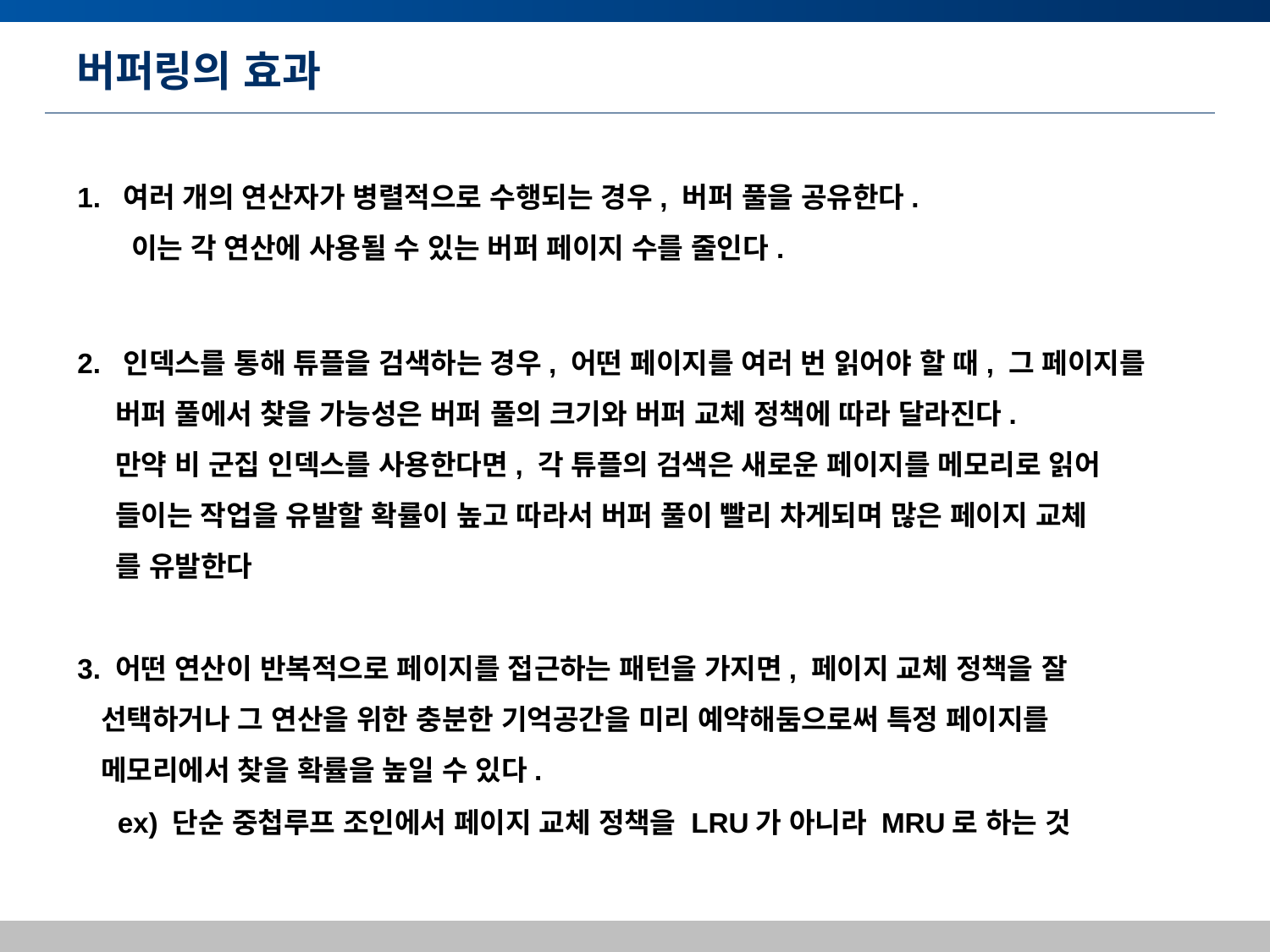

# 버퍼링의 효과
1.  여러 개의 연산자가 병렬적으로 수행되는 경우, 버퍼 풀을 공유한다.
      이는 각 연산에 사용될 수 있는 버퍼 페이지 수를 줄인다.

2.  인덱스를 통해 튜플을 검색하는 경우, 어떤 페이지를 여러 번 읽어야 할 때, 그 페이지를
    버퍼 풀에서 찾을 가능성은 버퍼 풀의 크기와 버퍼 교체 정책에 따라 달라진다.
    만약 비 군집 인덱스를 사용한다면, 각 튜플의 검색은 새로운 페이지를 메모리로 읽어
    들이는 작업을 유발할 확률이 높고 따라서 버퍼 풀이 빨리 차게되며 많은 페이지 교체
    를 유발한다
3. 어떤 연산이 반복적으로 페이지를 접근하는 패턴을 가지면, 페이지 교체 정책을 잘
   선택하거나 그 연산을 위한 충분한 기억공간을 미리 예약해둠으로써 특정 페이지를
   메모리에서 찾을 확률을 높일 수 있다.
ex) 단순 중첩루프 조인에서 페이지 교체 정책을 LRU가 아니라 MRU로 하는 것